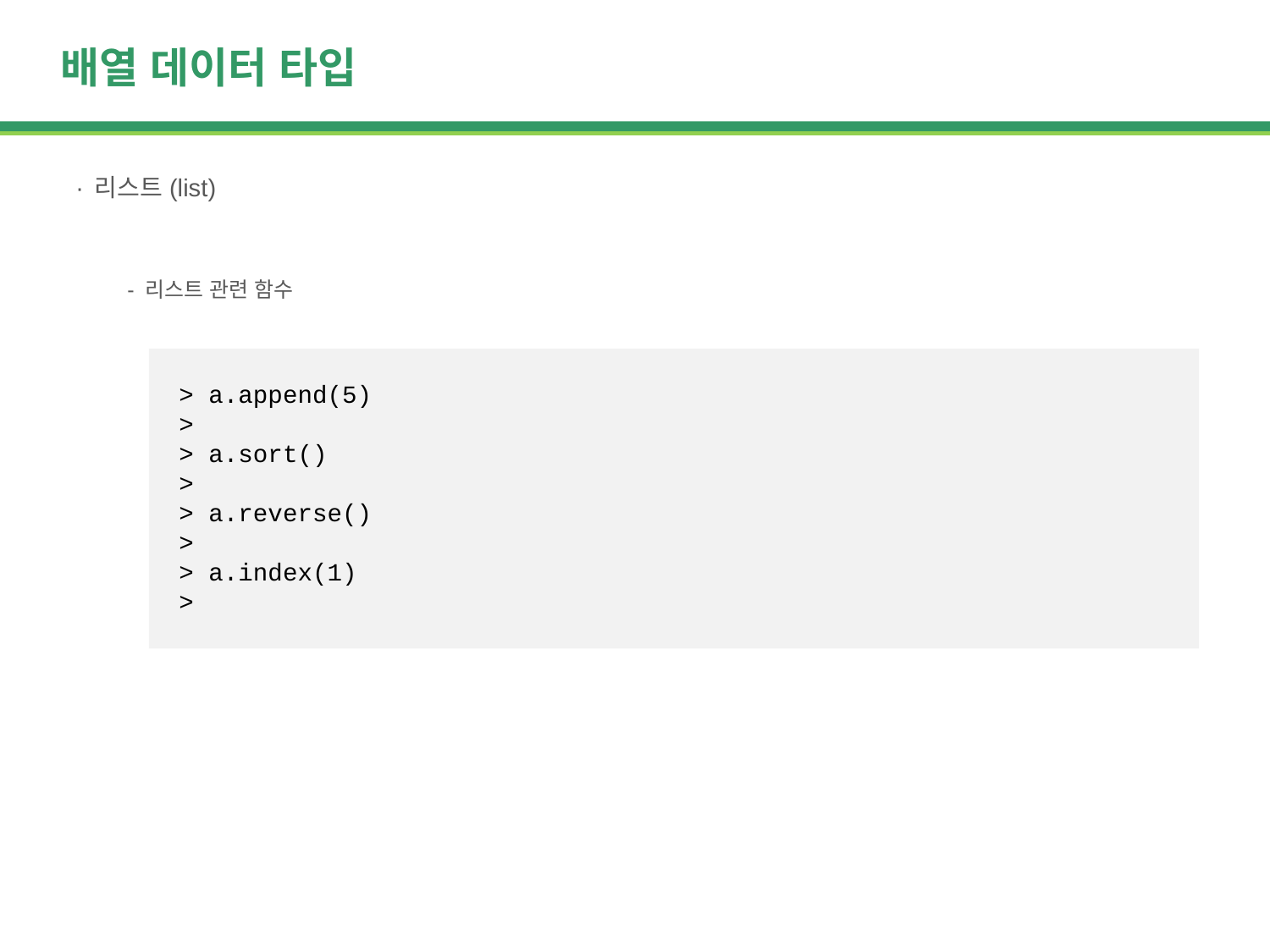

배열 데이터 타입

∙ 리스트(list)
- 리스트 관련 함수

> a.append(5)
>
> a.sort()
>
> a.reverse()
>
> a.index(1)
>